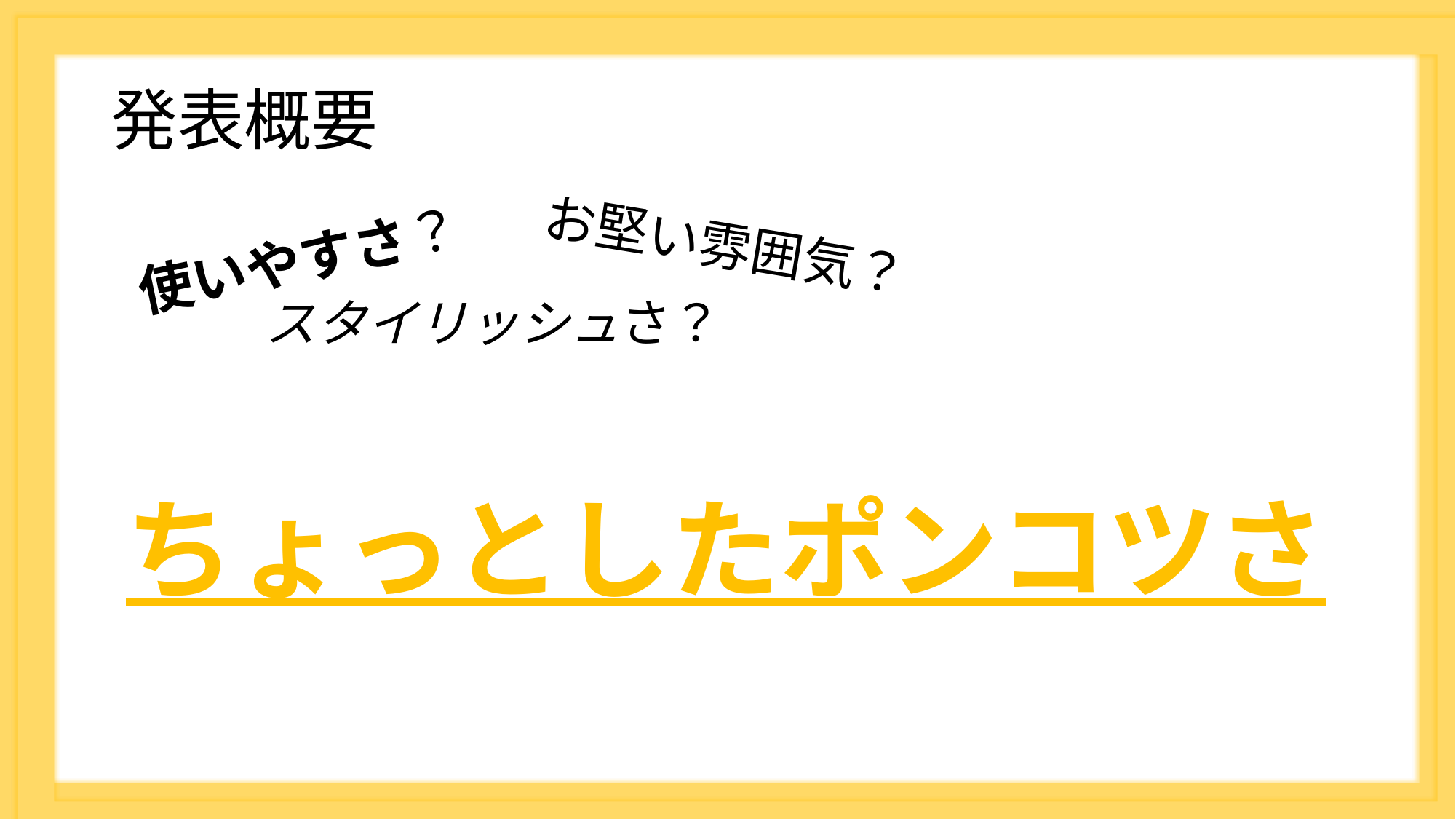

# 発表概要
お堅い雰囲気？
使いやすさ？
スタイリッシュさ？
ちょっとしたポンコツさ